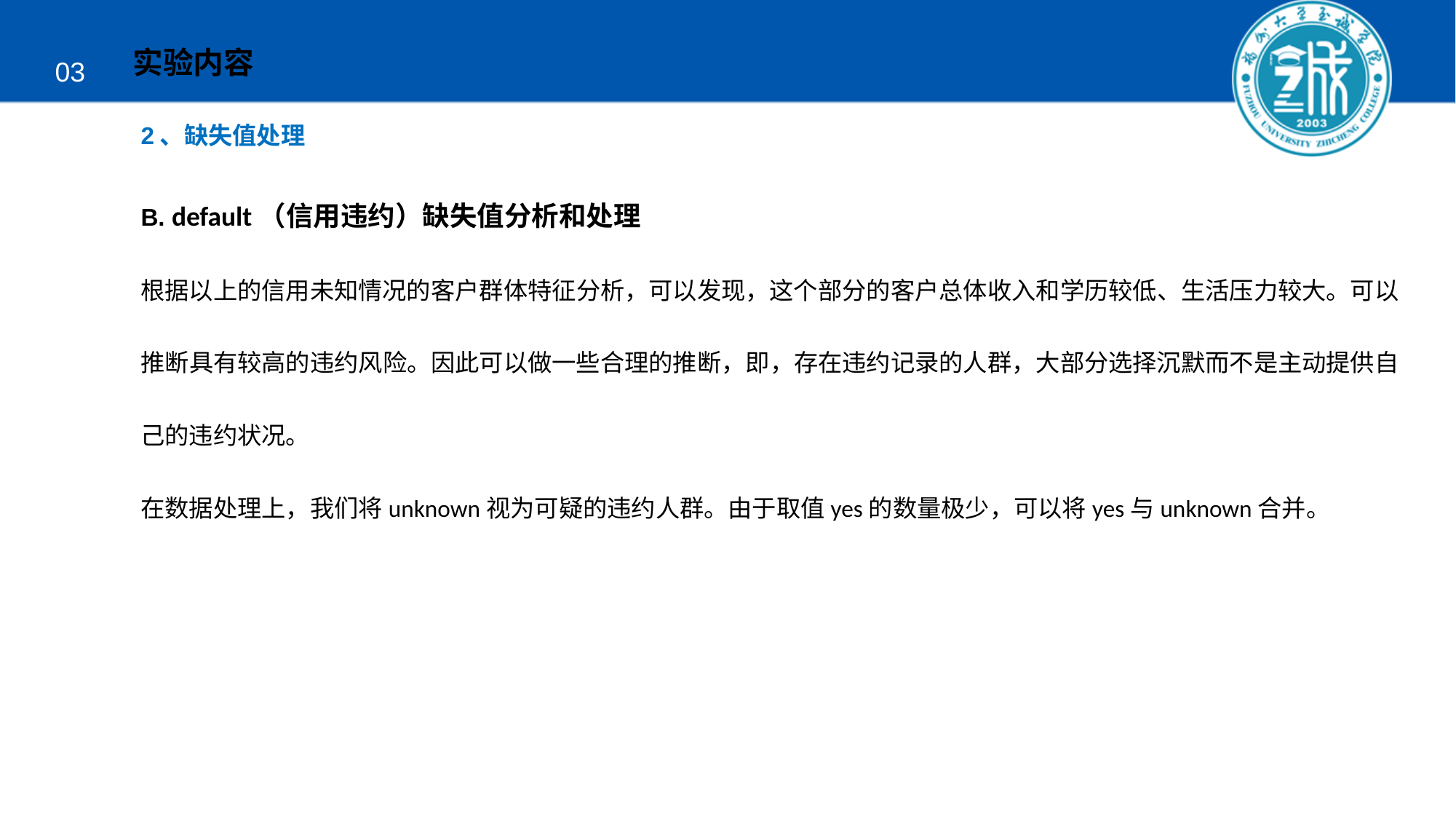

实验内容
03
2、缺失值处理
B. default（信用违约）缺失值分析和处理
根据以上的信用未知情况的客户群体特征分析，可以发现，这个部分的客户总体收入和学历较低、生活压力较大。可以推断具有较高的违约风险。因此可以做一些合理的推断，即，存在违约记录的人群，大部分选择沉默而不是主动提供自己的违约状况。
在数据处理上，我们将unknown视为可疑的违约人群。由于取值yes的数量极少，可以将yes与unknown合并。